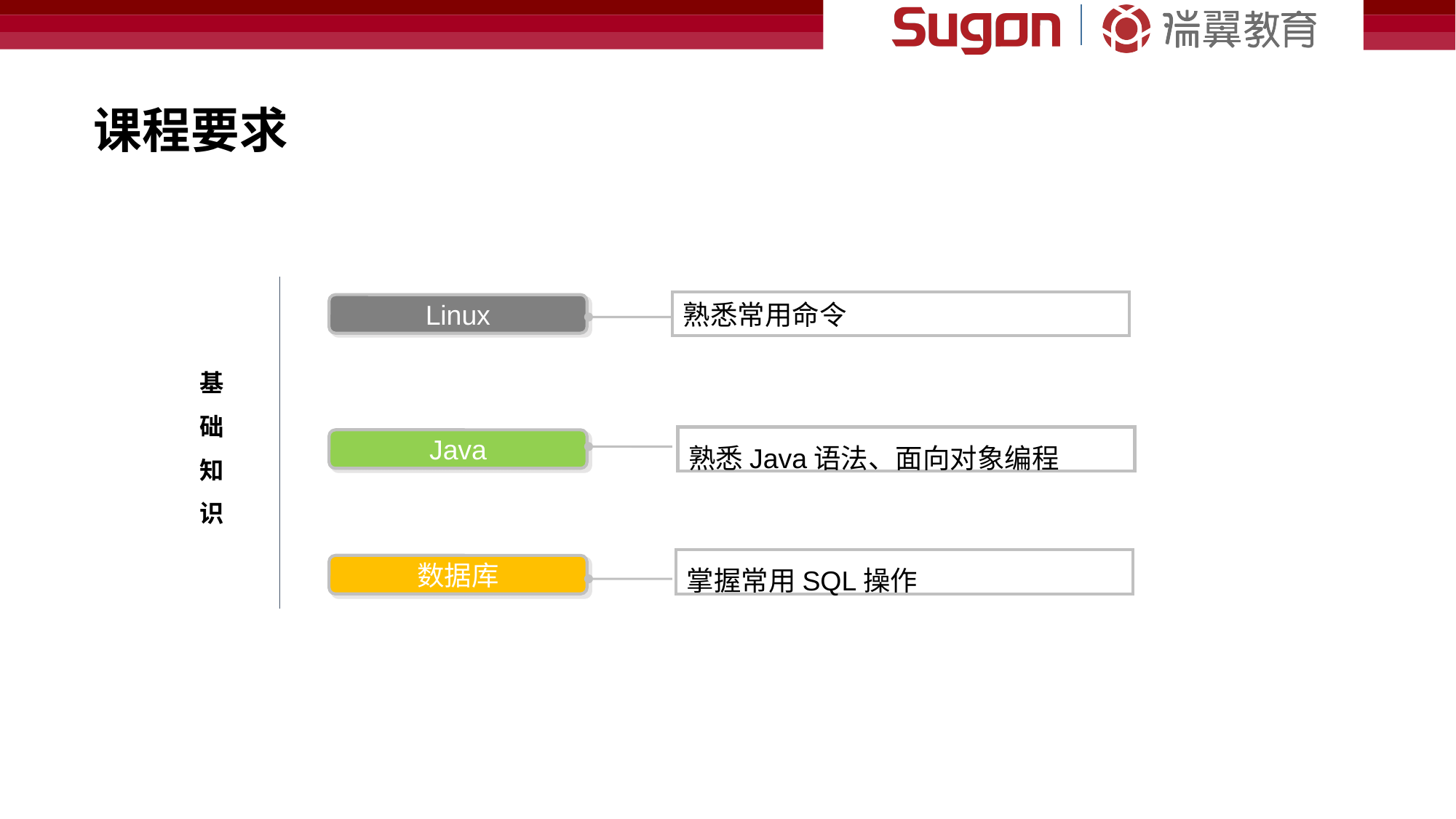

课程要求
熟悉常用命令
Linux

基础知识
熟悉Java语法、面向对象编程
Java

掌握常用SQL操作
数据库